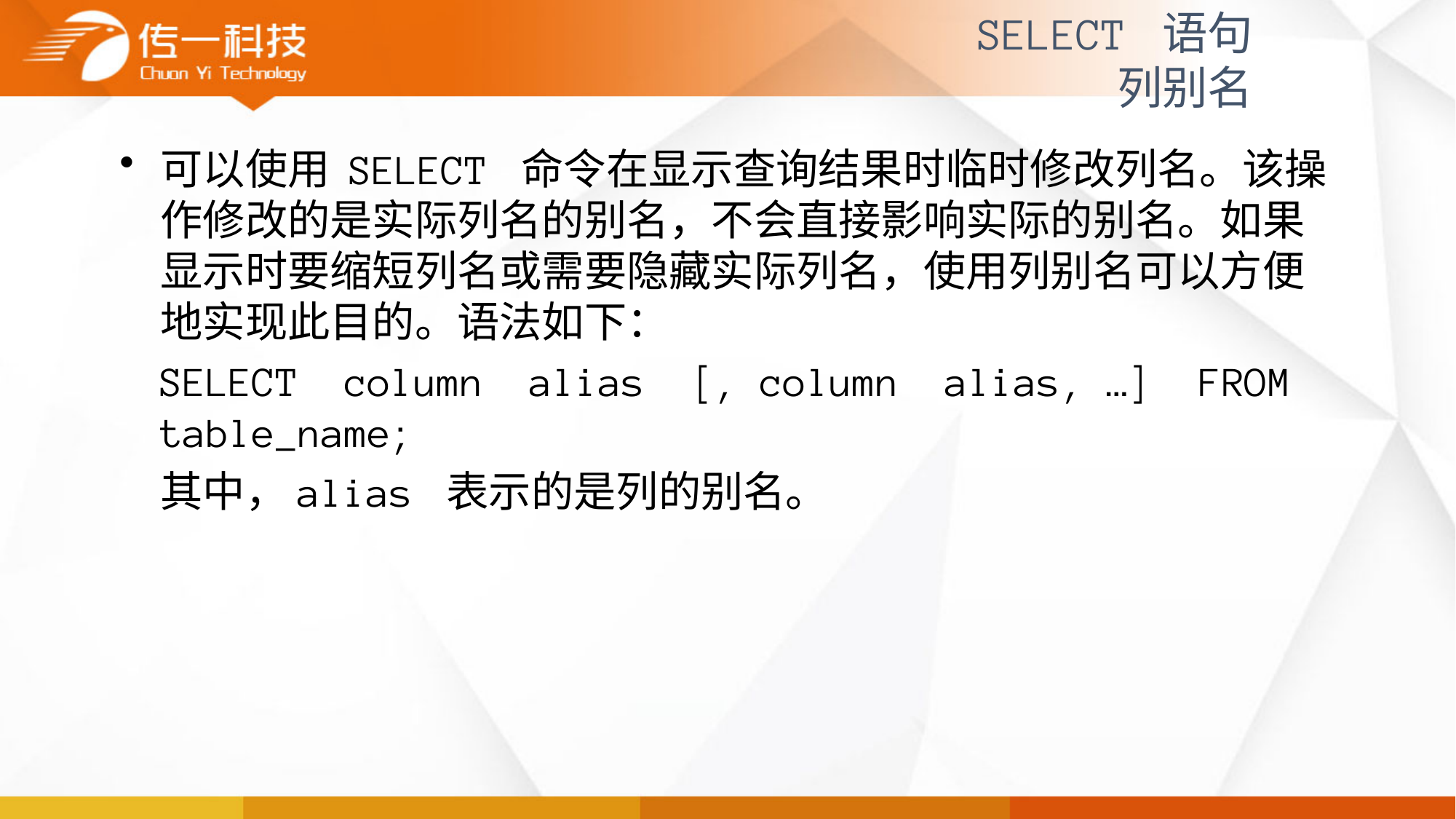

SELECT 语句
列别名
可以使用 SELECT 命令在显示查询结果时临时修改列名。该操作修改的是实际列名的别名，不会直接影响实际的别名。如果显示时要缩短列名或需要隐藏实际列名，使用列别名可以方便地实现此目的。语法如下：
	SELECT  column  alias  [, column  alias, …]  FROM  table_name;
	其中，alias 表示的是列的别名。